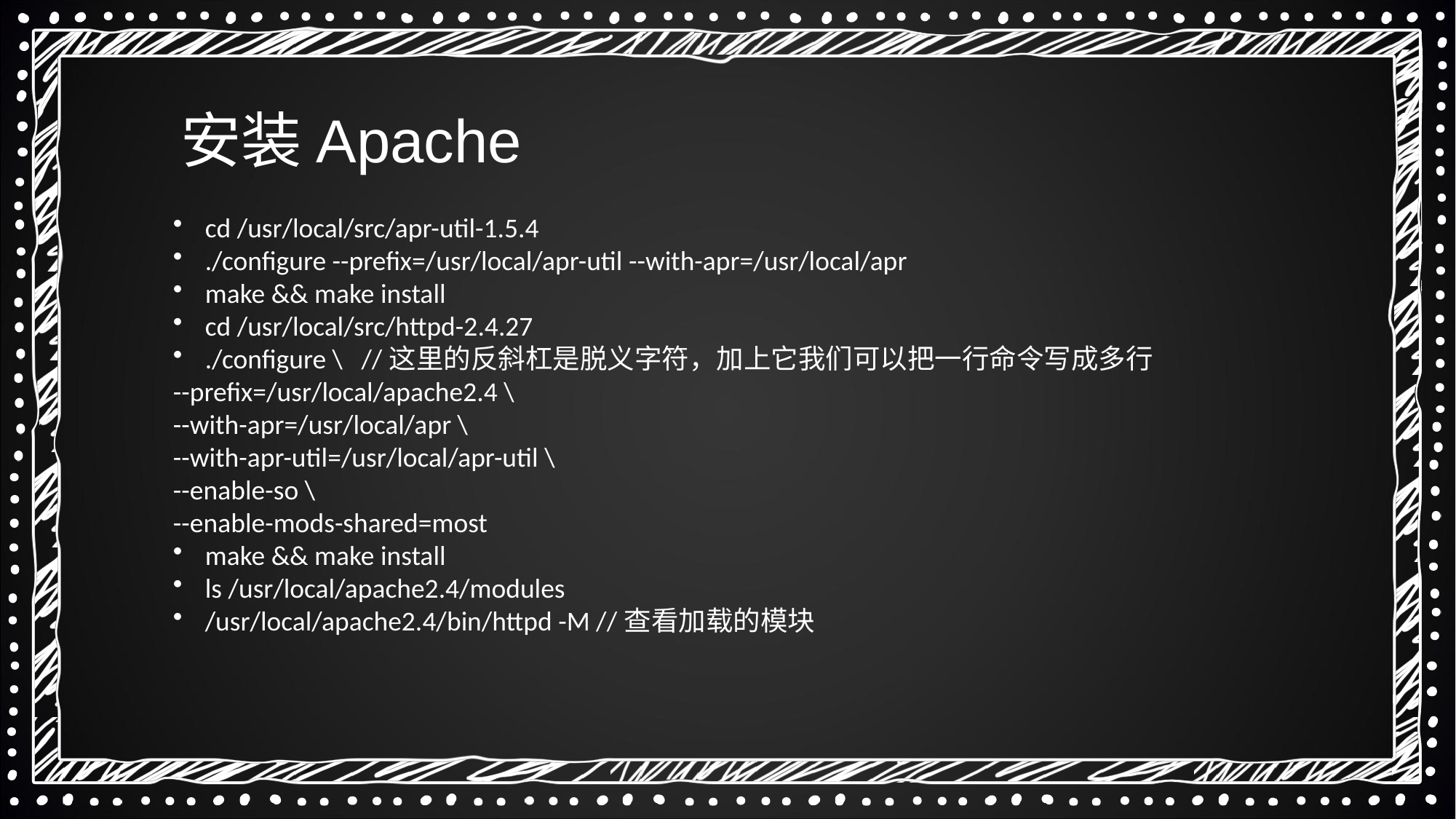

安装Apache
 cd /usr/local/src/apr-util-1.5.4
 ./configure --prefix=/usr/local/apr-util --with-apr=/usr/local/apr
 make && make install
 cd /usr/local/src/httpd-2.4.27
 ./configure \   //这里的反斜杠是脱义字符，加上它我们可以把一行命令写成多行
--prefix=/usr/local/apache2.4 \
--with-apr=/usr/local/apr \
--with-apr-util=/usr/local/apr-util \
--enable-so \
--enable-mods-shared=most
 make && make install
 ls /usr/local/apache2.4/modules
 /usr/local/apache2.4/bin/httpd -M //查看加载的模块